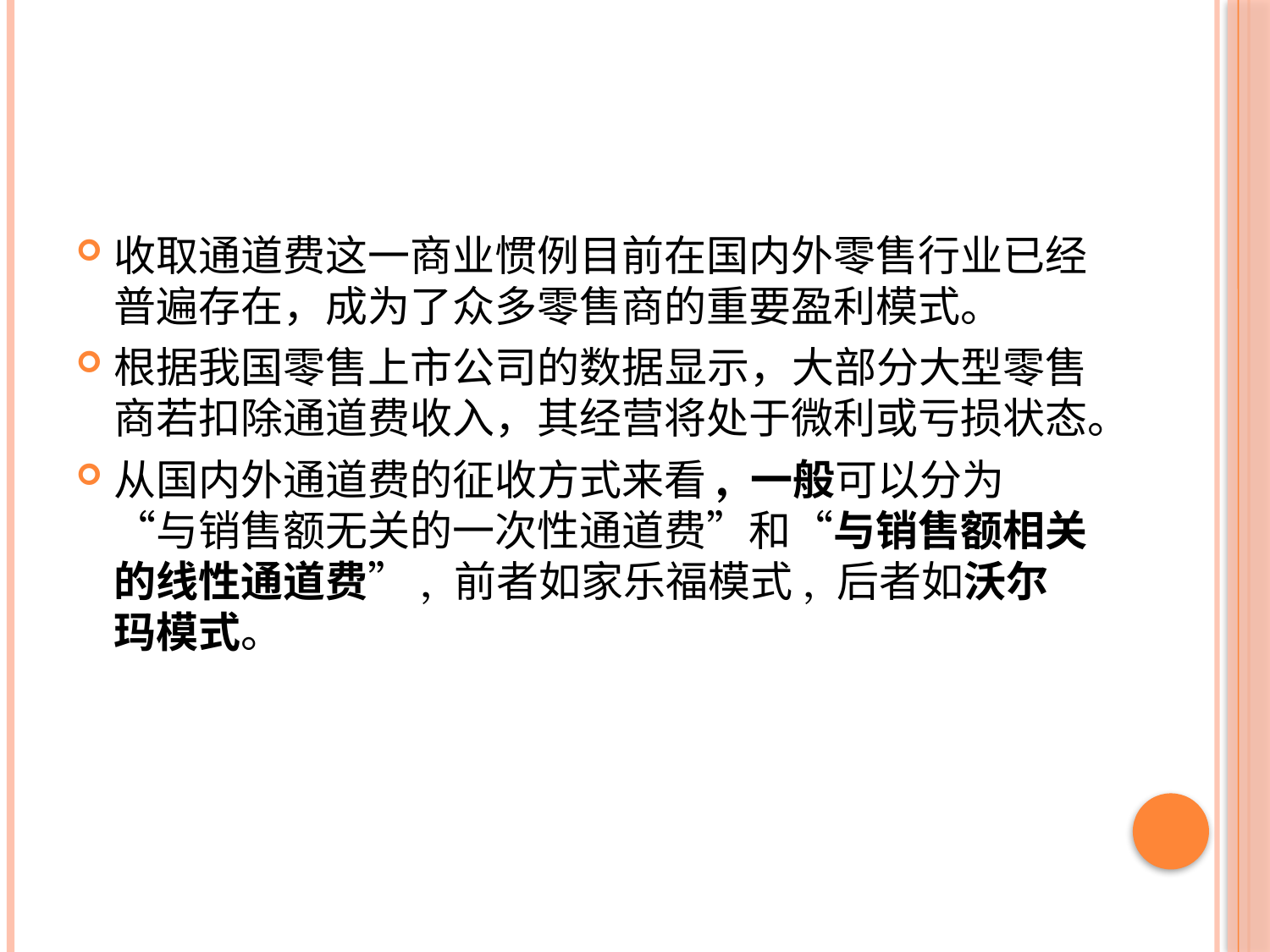

#
收取通道费这一商业惯例目前在国内外零售行业已经普遍存在，成为了众多零售商的重要盈利模式。
根据我国零售上市公司的数据显示，大部分大型零售商若扣除通道费收入，其经营将处于微利或亏损状态。
从国内外通道费的征收方式来看, 一般可以分为“与销售额无关的一次性通道费”和“与销售额相关的线性通道费”, 前者如家乐福模式, 后者如沃尔玛模式。